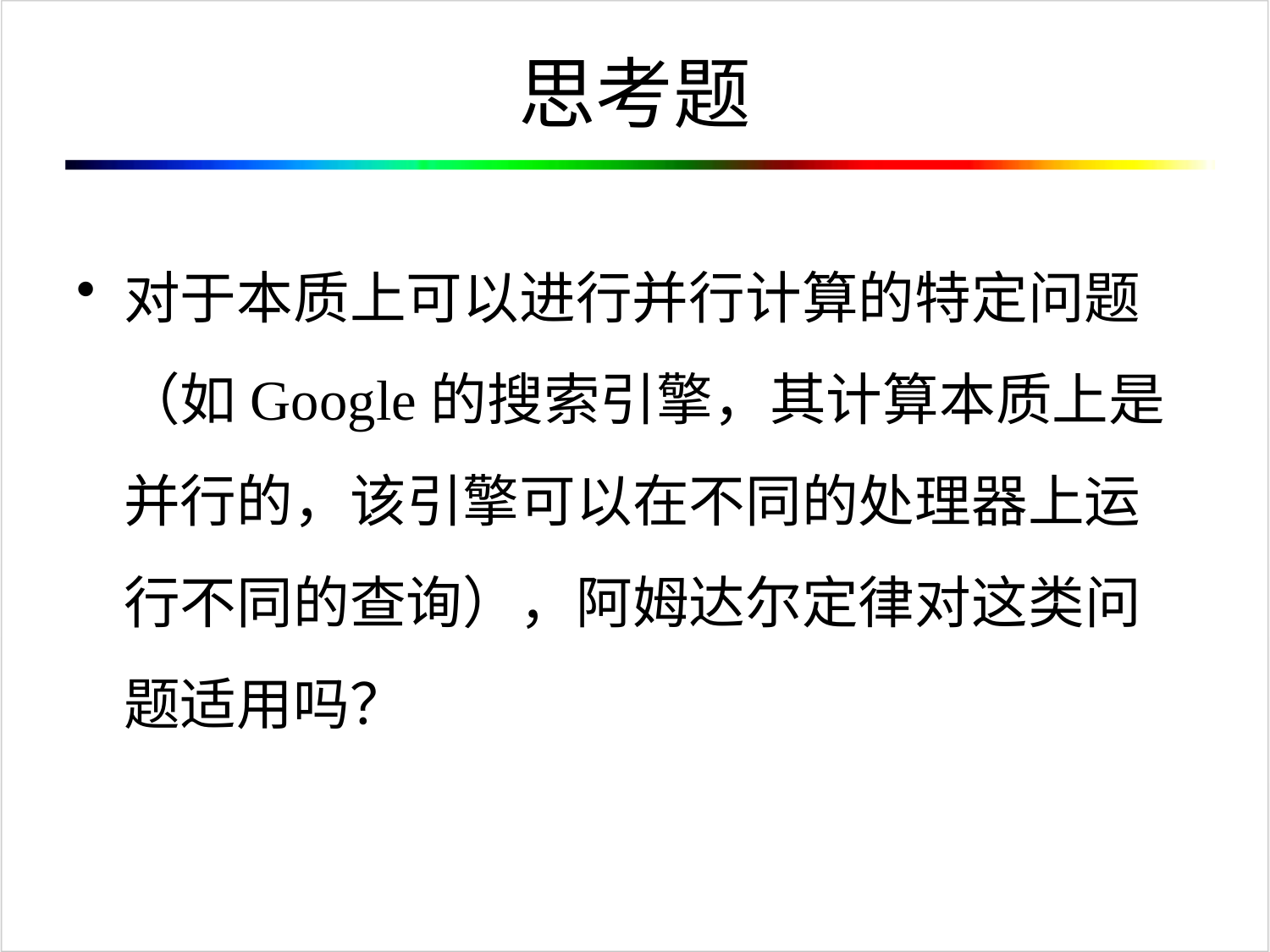

# 思考题
对于本质上可以进行并行计算的特定问题（如Google的搜索引擎，其计算本质上是并行的，该引擎可以在不同的处理器上运行不同的查询），阿姆达尔定律对这类问题适用吗？